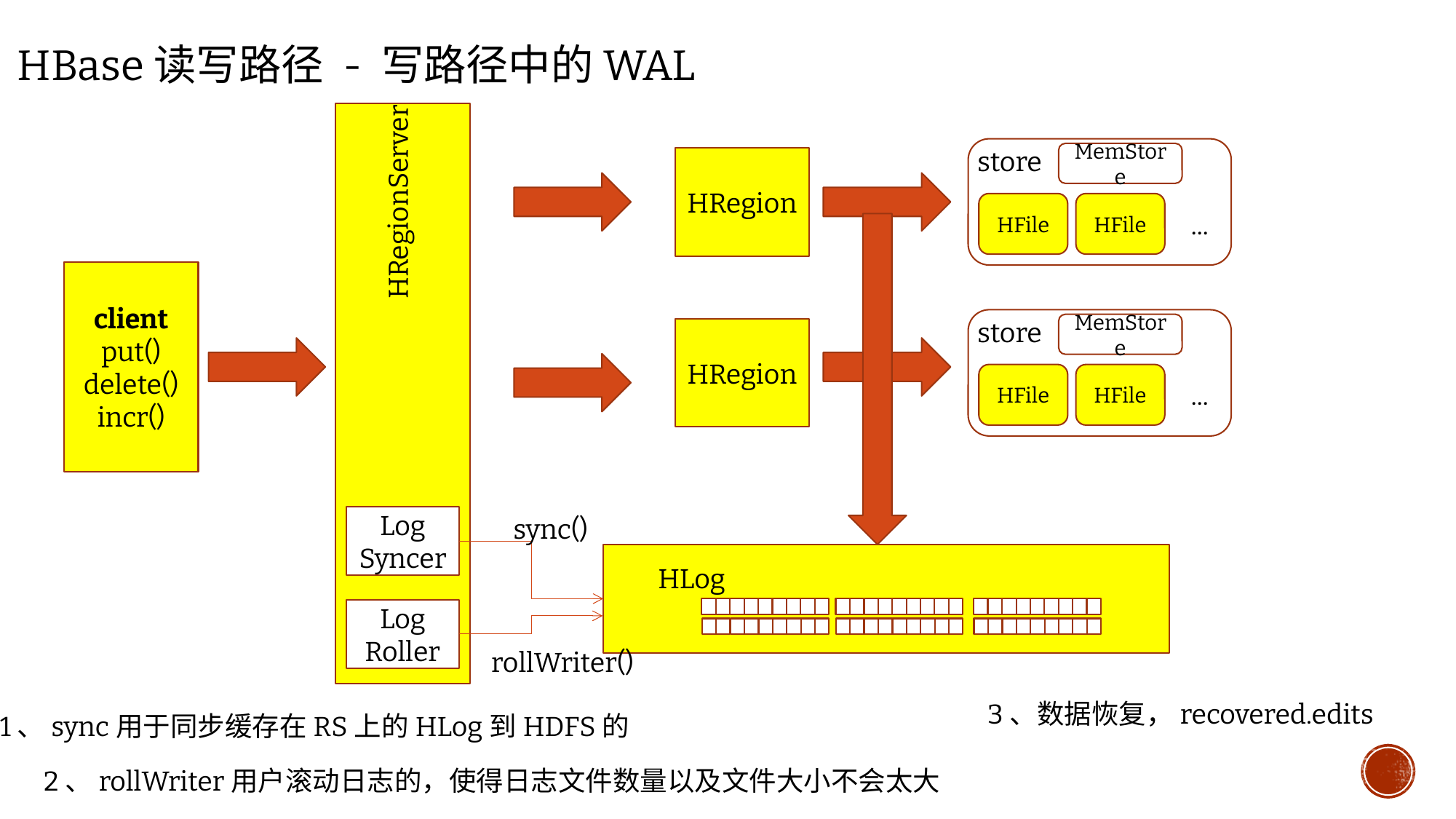

HBase读写路径 - 写路径中的WAL

HRegionServer
store

MemStore
HRegion

HFile
HFile
...

client
put()
delete()
incr()

store

MemStore
HRegion

HFile
HFile
...
Log
Syncer
sync()

HLog

Log
Roller

rollWriter()
3、数据恢复，recovered.edits
1、sync用于同步缓存在RS上的HLog到HDFS的
2、rollWriter用户滚动日志的，使得日志文件数量以及文件大小不会太大